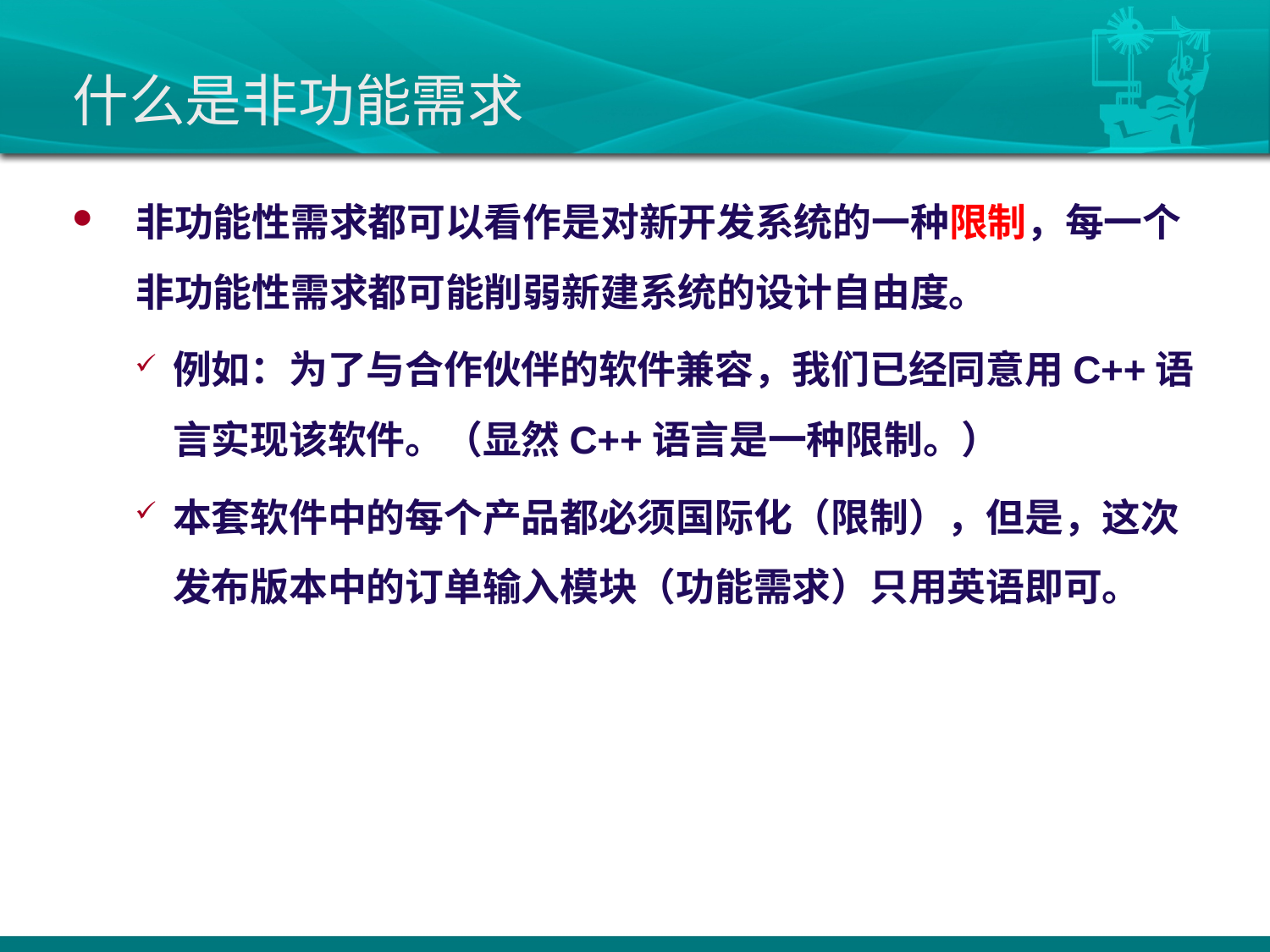

# 什么是非功能需求
非功能性需求都可以看作是对新开发系统的一种限制，每一个非功能性需求都可能削弱新建系统的设计自由度。
例如：为了与合作伙伴的软件兼容，我们已经同意用C++语言实现该软件。（显然C++语言是一种限制。）
本套软件中的每个产品都必须国际化（限制），但是，这次发布版本中的订单输入模块（功能需求）只用英语即可。